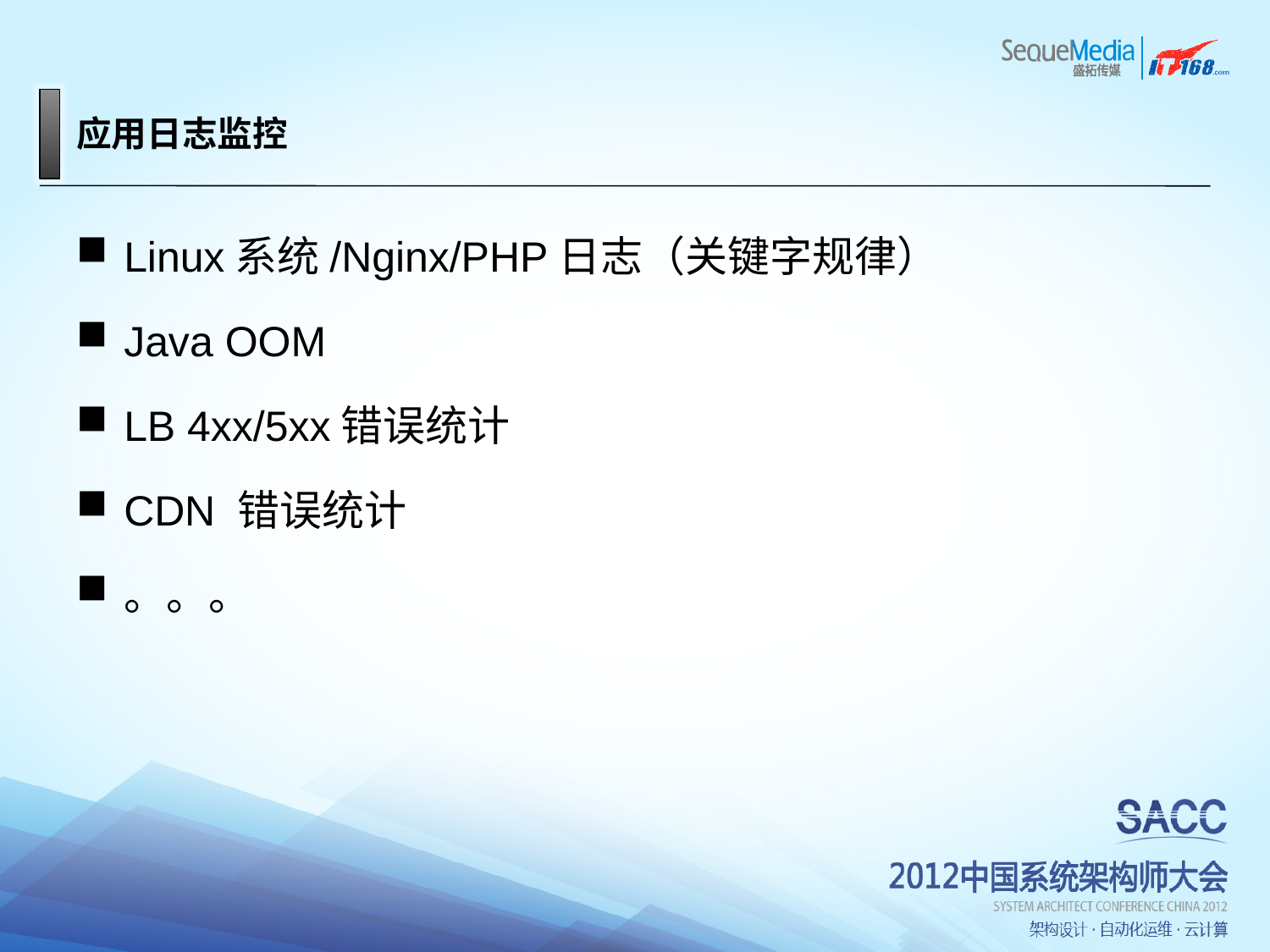

# 应用日志监控
Linux系统/Nginx/PHP日志（关键字规律）
Java OOM
LB 4xx/5xx错误统计
CDN 错误统计
。。。